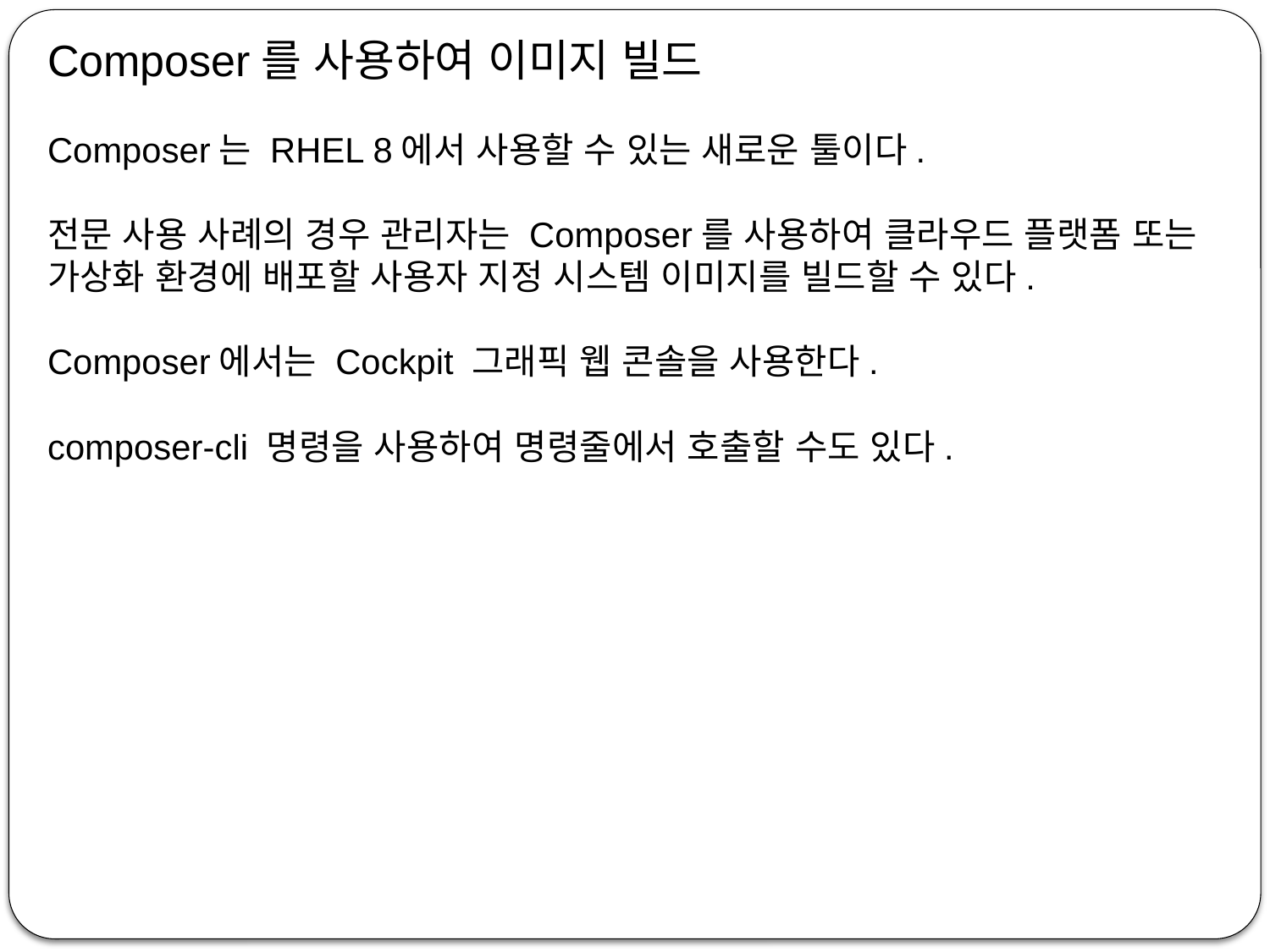

Composer를 사용하여 이미지 빌드

Composer는 RHEL 8에서 사용할 수 있는 새로운 툴이다.

전문 사용 사례의 경우 관리자는 Composer를 사용하여 클라우드 플랫폼 또는 가상화 환경에 배포할 사용자 지정 시스템 이미지를 빌드할 수 있다.

Composer에서는 Cockpit 그래픽 웹 콘솔을 사용한다.

composer-cli 명령을 사용하여 명령줄에서 호출할 수도 있다.